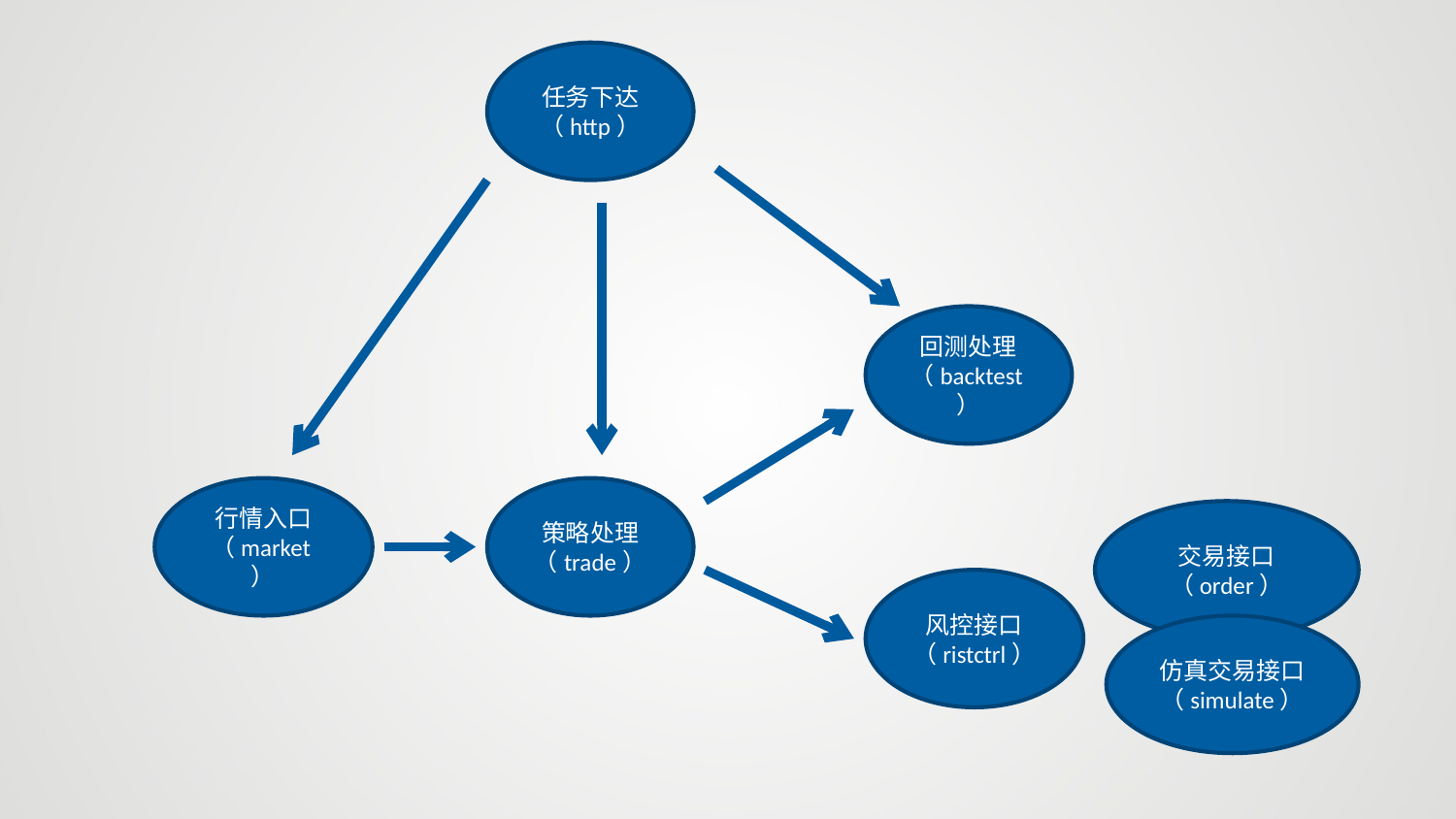

任务下达
（http）
回测处理（backtest）
行情入口（market）
策略处理（trade）
交易接口（order）
风控接口（ristctrl）
仿真交易接口（simulate）